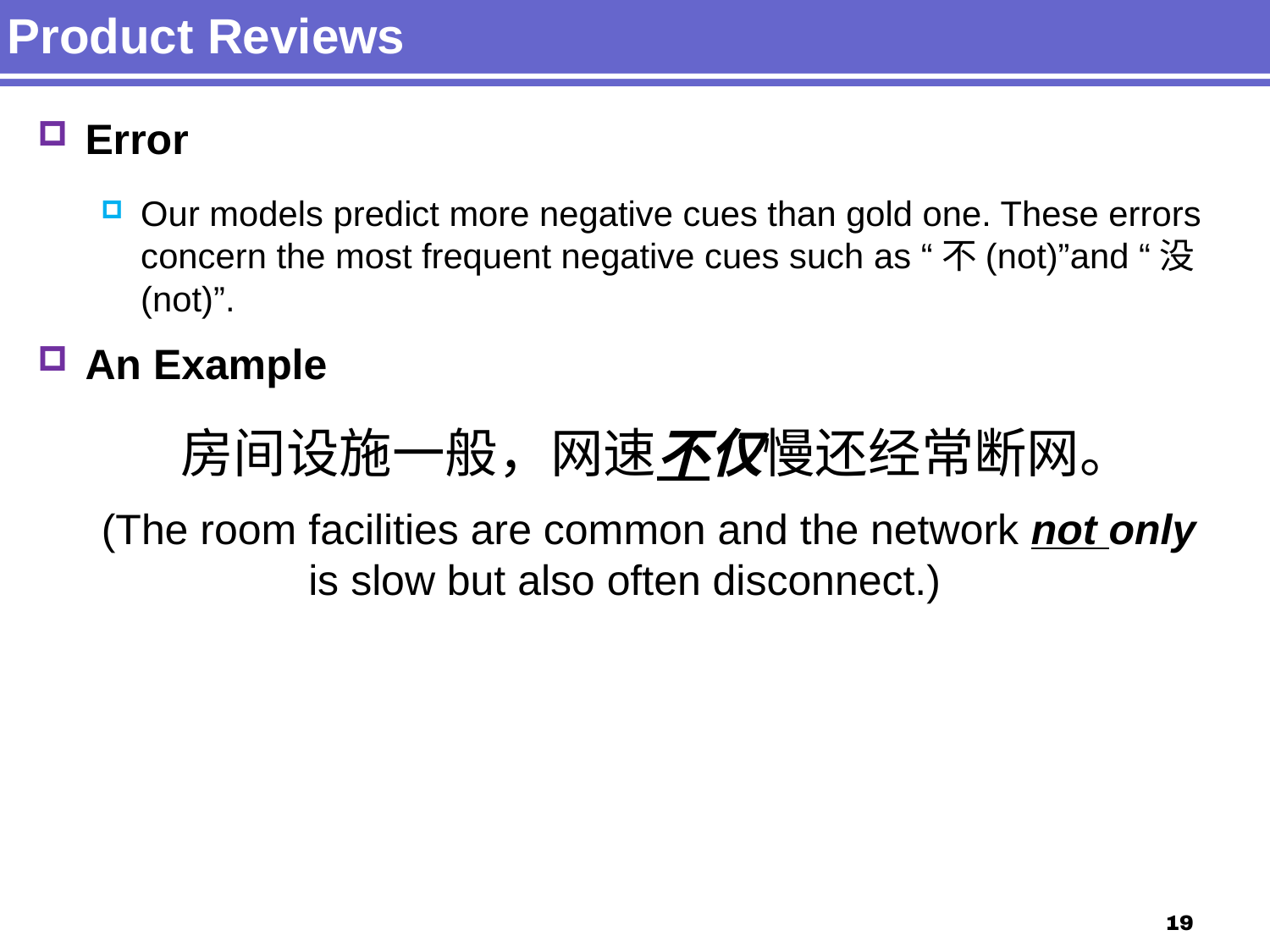

# Product Reviews
Error
Our models predict more negative cues than gold one. These errors concern the most frequent negative cues such as “不(not)”and “没(not)”.
An Example
房间设施一般，网速不仅慢还经常断网。
    (The room facilities are common and the network not only is slow but also often disconnect.)
19